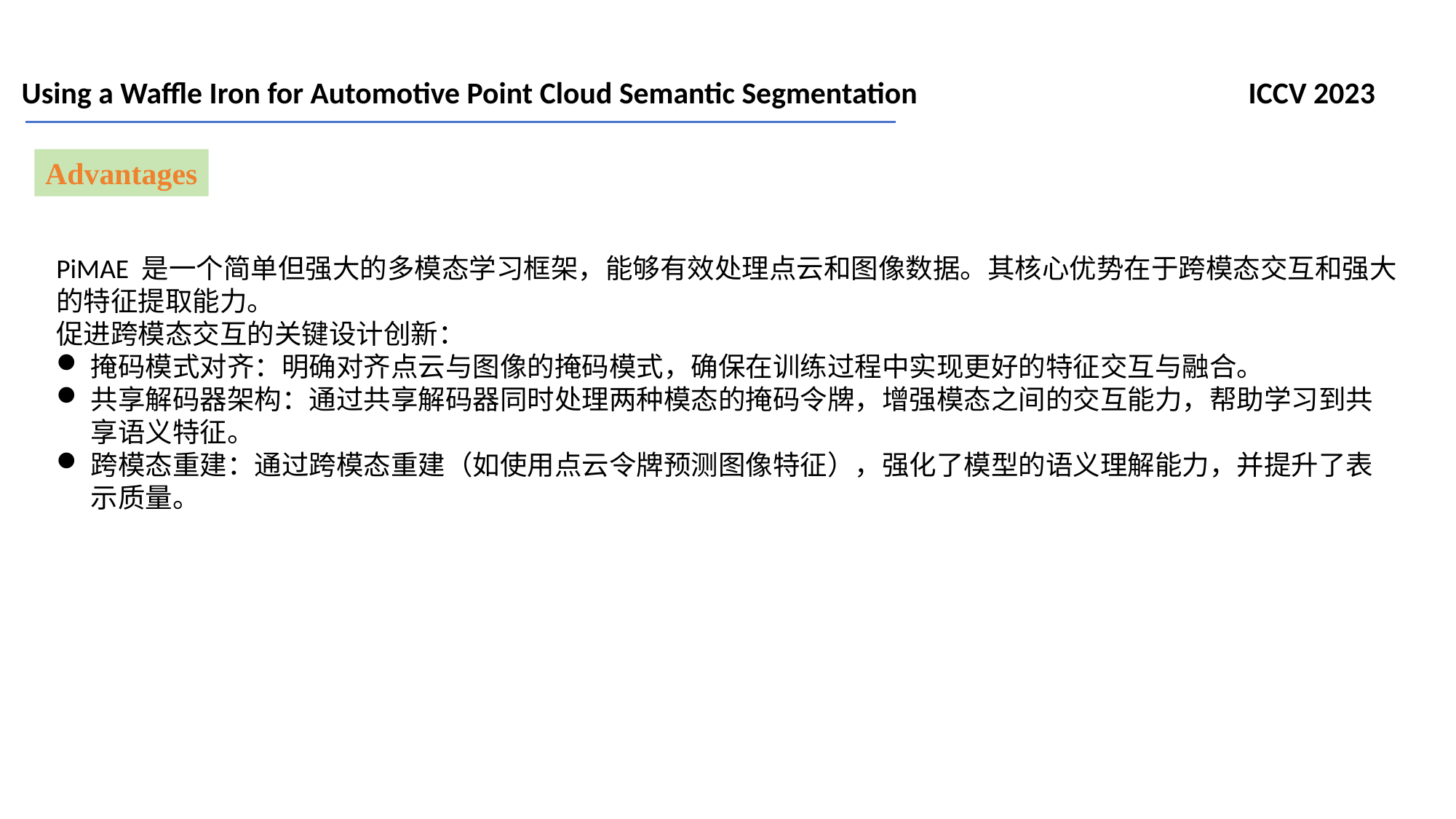

Using a Waffle Iron for Automotive Point Cloud Semantic Segmentation                                                ICCV 2023
Advantages
PiMAE 是一个简单但强大的多模态学习框架，能够有效处理点云和图像数据。其核心优势在于跨模态交互和强大的特征提取能力。
促进跨模态交互的关键设计创新：
掩码模式对齐：明确对齐点云与图像的掩码模式，确保在训练过程中实现更好的特征交互与融合。
共享解码器架构：通过共享解码器同时处理两种模态的掩码令牌，增强模态之间的交互能力，帮助学习到共享语义特征。
跨模态重建：通过跨模态重建（如使用点云令牌预测图像特征），强化了模型的语义理解能力，并提升了表示质量。